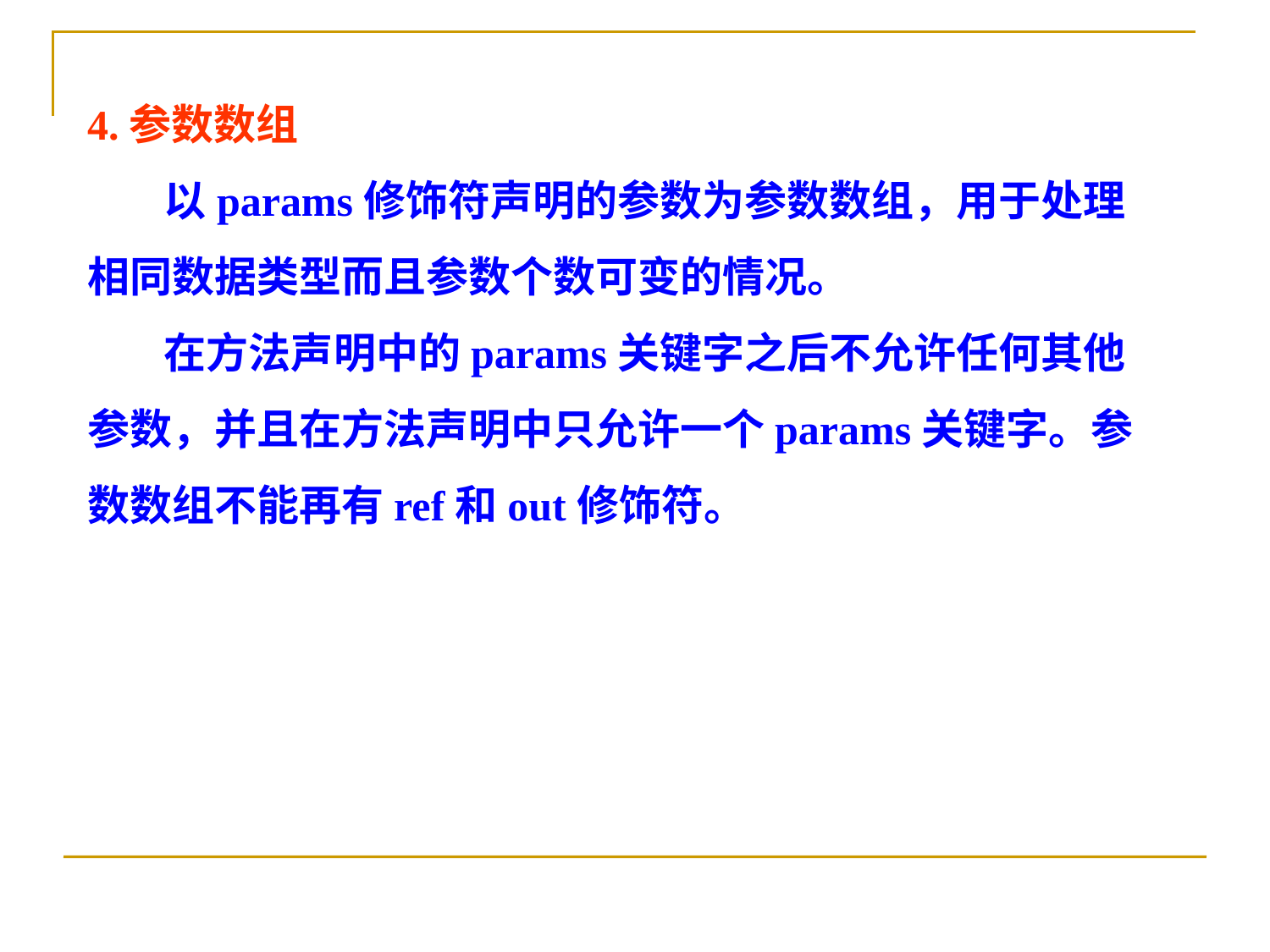

4.参数数组
       以params修饰符声明的参数为参数数组，用于处理相同数据类型而且参数个数可变的情况。
       在方法声明中的params关键字之后不允许任何其他参数，并且在方法声明中只允许一个params关键字。参数数组不能再有ref和out修饰符。